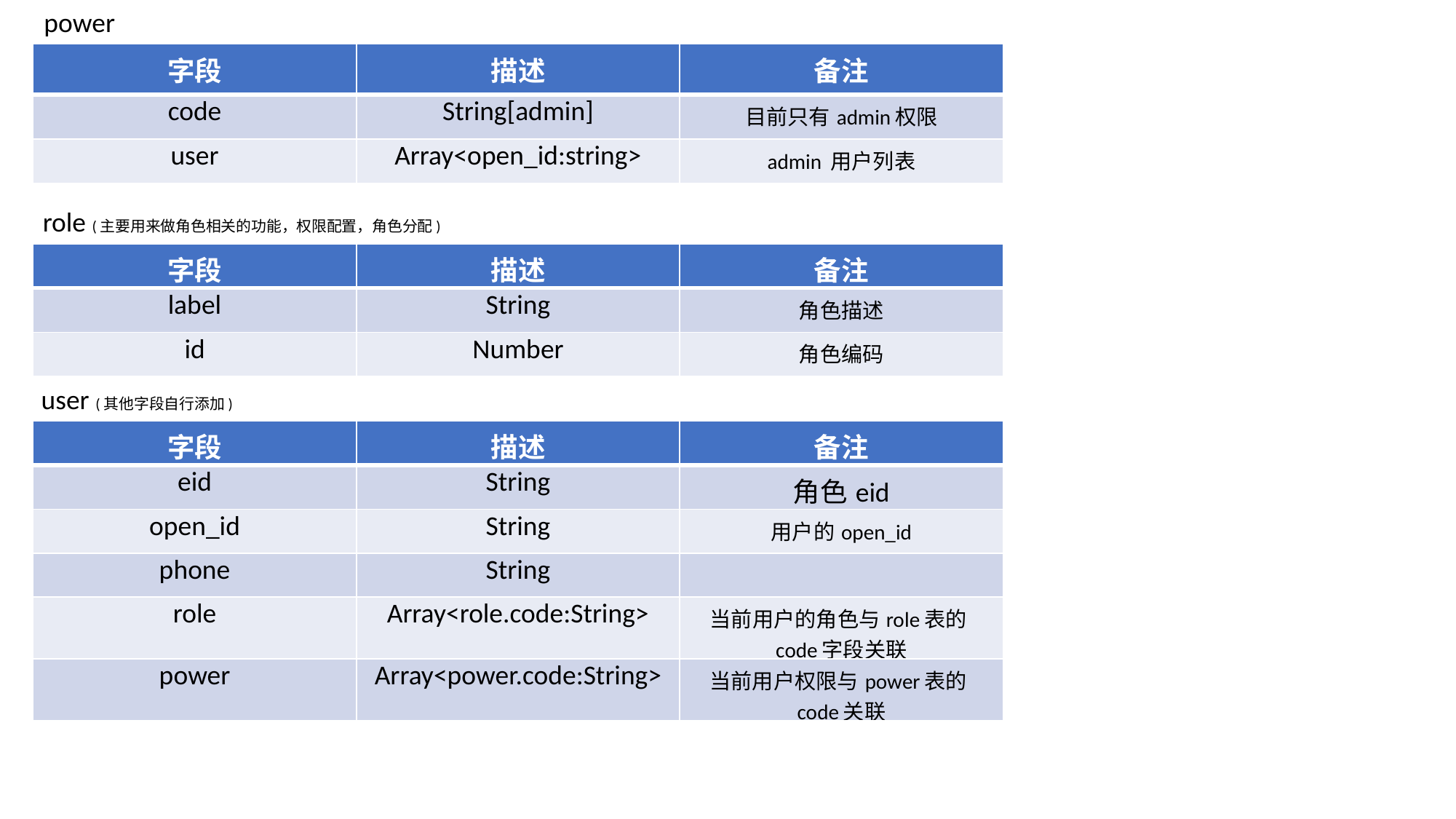

power
| 字段 | 描述 | 备注 |
| --- | --- | --- |
| code | String[admin] | 目前只有admin权限 |
| user | Array<open\_id:string> | admin 用户列表 |
role (主要用来做角色相关的功能，权限配置，角色分配)
| 字段 | 描述 | 备注 |
| --- | --- | --- |
| label | String | 角色描述 |
| id | Number | 角色编码 |
user (其他字段自行添加)
| 字段 | 描述 | 备注 |
| --- | --- | --- |
| eid | String | 角色eid |
| open\_id | String | 用户的open\_id |
| phone | String |  |
| role | Array<role.code:String> | 当前用户的角色与role表的code字段关联 |
| power | Array<power.code:String> | 当前用户权限与power表的code关联 |